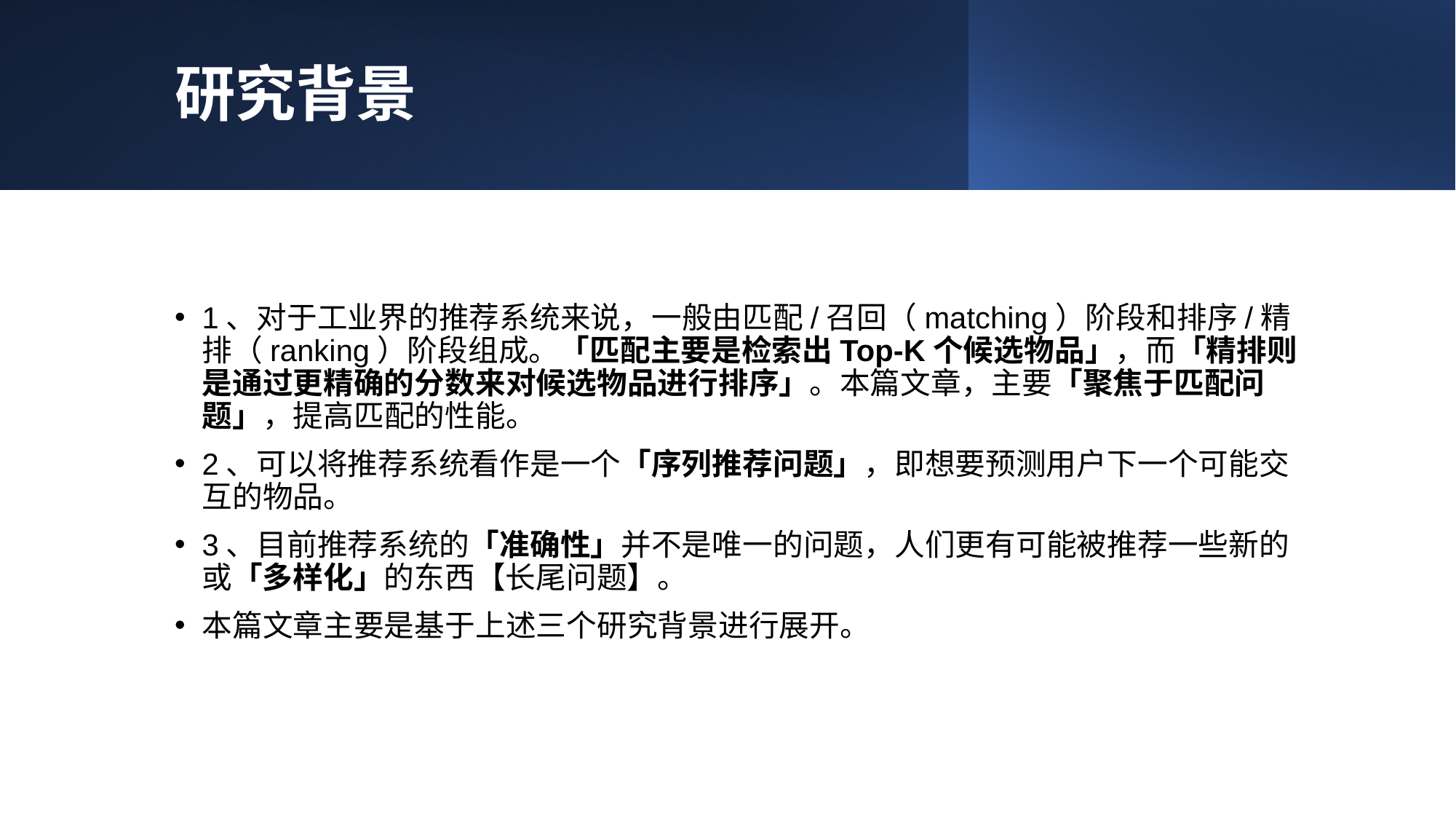

# 研究背景
1、对于工业界的推荐系统来说，一般由匹配/召回（matching）阶段和排序/精排（ranking）阶段组成。「匹配主要是检索出Top-K个候选物品」，而「精排则是通过更精确的分数来对候选物品进行排序」。本篇文章，主要「聚焦于匹配问题」，提高匹配的性能。
2、可以将推荐系统看作是一个「序列推荐问题」，即想要预测用户下一个可能交互的物品。
3、目前推荐系统的「准确性」并不是唯一的问题，人们更有可能被推荐一些新的或「多样化」的东西【长尾问题】。
本篇文章主要是基于上述三个研究背景进行展开。